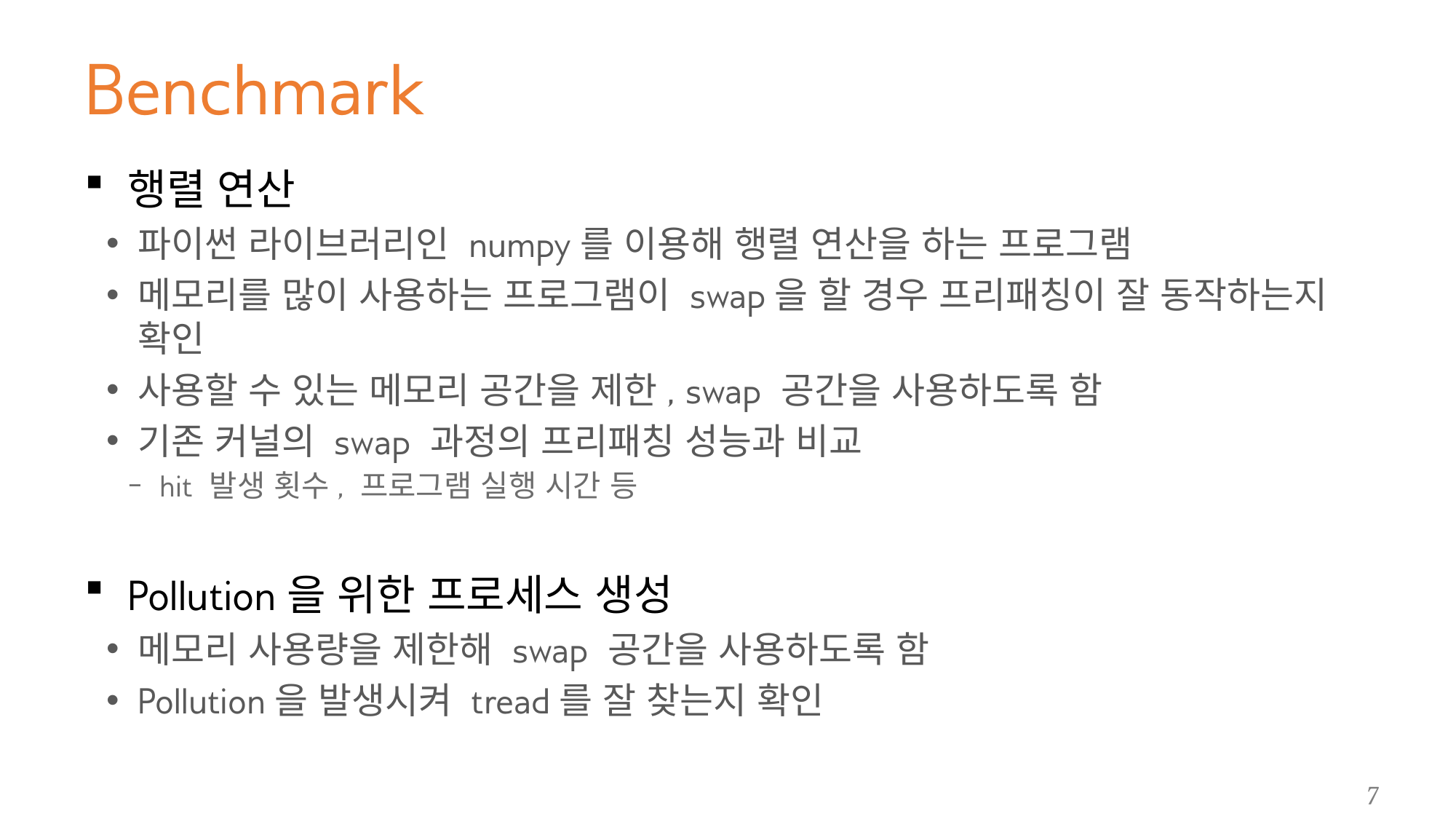

# Benchmark
행렬 연산
파이썬 라이브러리인 numpy를 이용해 행렬 연산을 하는 프로그램
메모리를 많이 사용하는 프로그램이 swap을 할 경우 프리패칭이 잘 동작하는지 확인
사용할 수 있는 메모리 공간을 제한, swap 공간을 사용하도록 함
기존 커널의 swap 과정의 프리패칭 성능과 비교
hit 발생 횟수, 프로그램 실행 시간 등

Pollution을 위한 프로세스 생성
메모리 사용량을 제한해 swap 공간을 사용하도록 함
Pollution을 발생시켜 tread를 잘 찾는지 확인